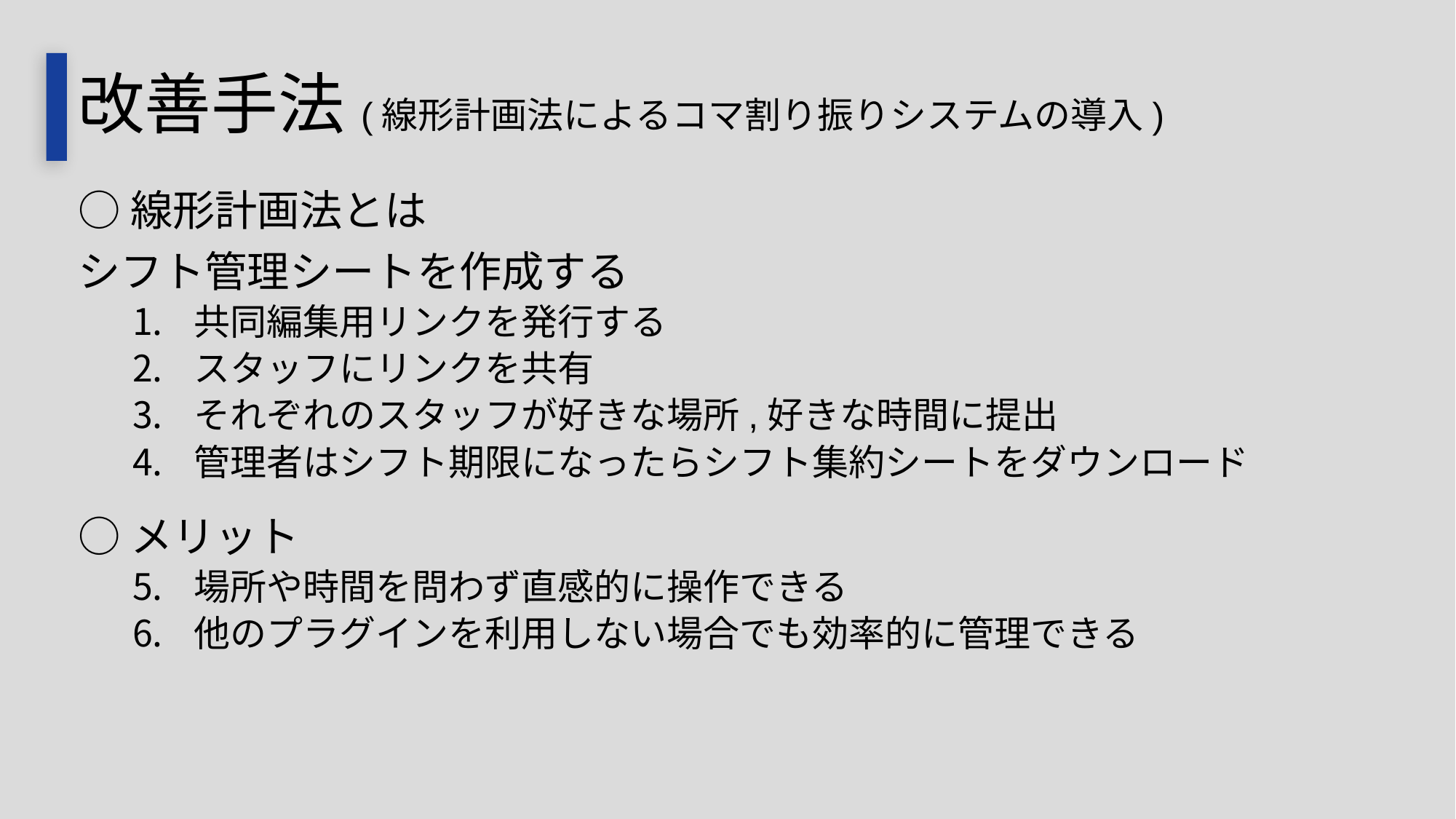

# 改善手法(線形計画法によるコマ割り振りシステムの導入)
○線形計画法とは
シフト管理シートを作成する
共同編集用リンクを発行する
スタッフにリンクを共有
それぞれのスタッフが好きな場所,好きな時間に提出
管理者はシフト期限になったらシフト集約シートをダウンロード

○メリット
場所や時間を問わず直感的に操作できる
他のプラグインを利用しない場合でも効率的に管理できる